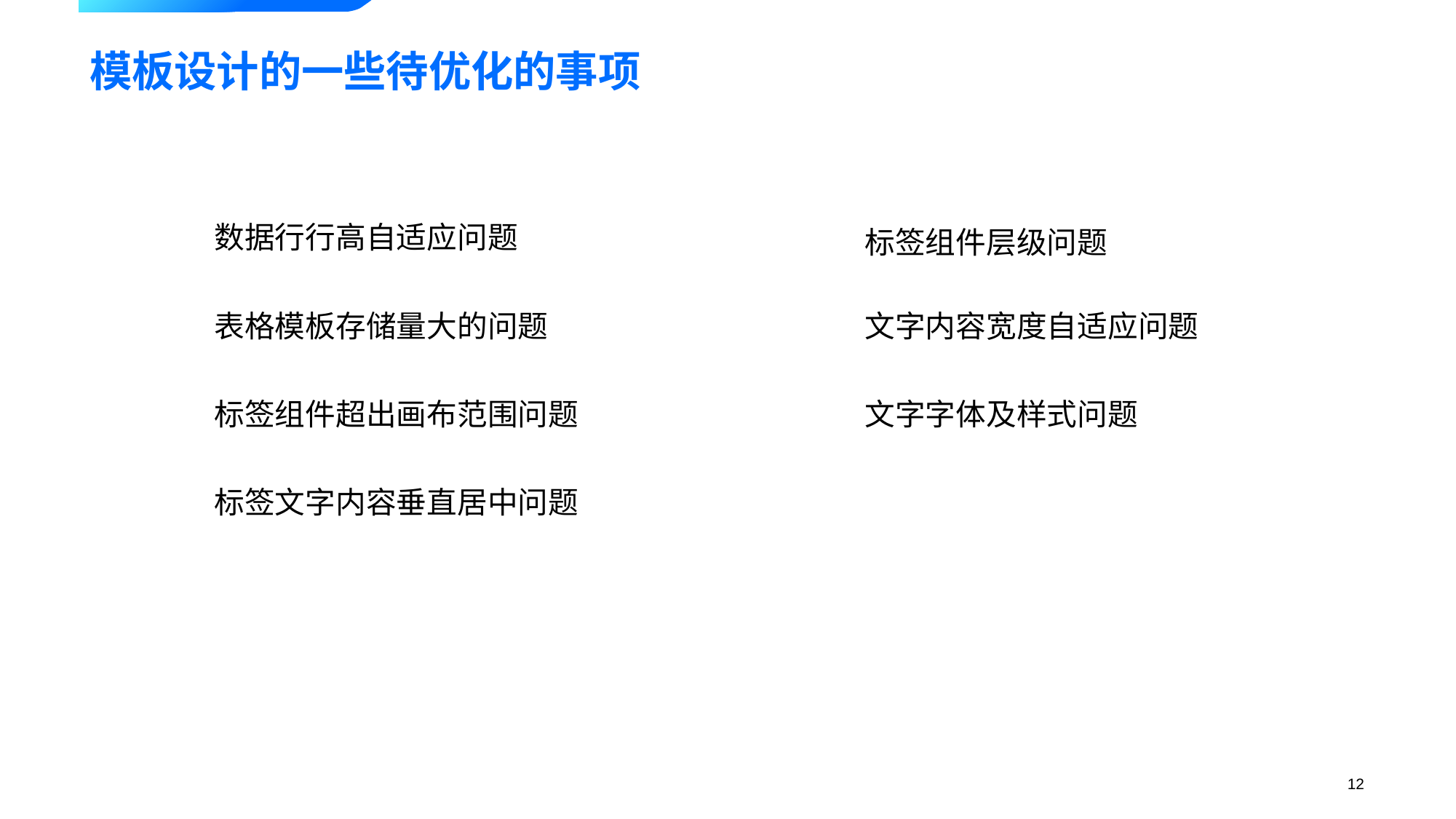

# 模板设计的一些待优化的事项
数据行行高自适应问题
标签组件层级问题
表格模板存储量大的问题
文字内容宽度自适应问题
标签组件超出画布范围问题
文字字体及样式问题
标签文字内容垂直居中问题
12